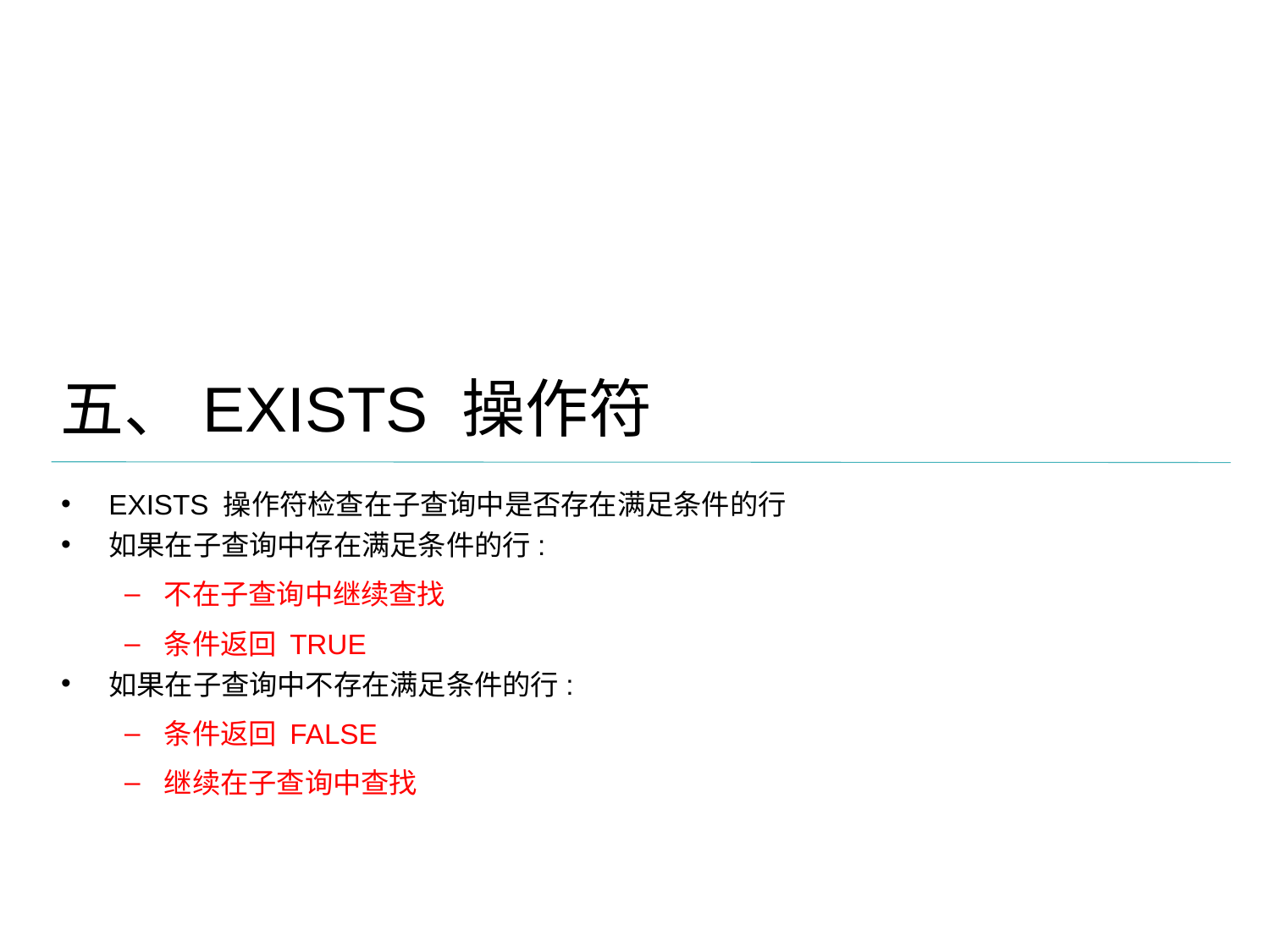

五、EXISTS 操作符
EXISTS 操作符检查在子查询中是否存在满足条件的行
如果在子查询中存在满足条件的行:
不在子查询中继续查找
条件返回 TRUE
如果在子查询中不存在满足条件的行:
条件返回 FALSE
继续在子查询中查找